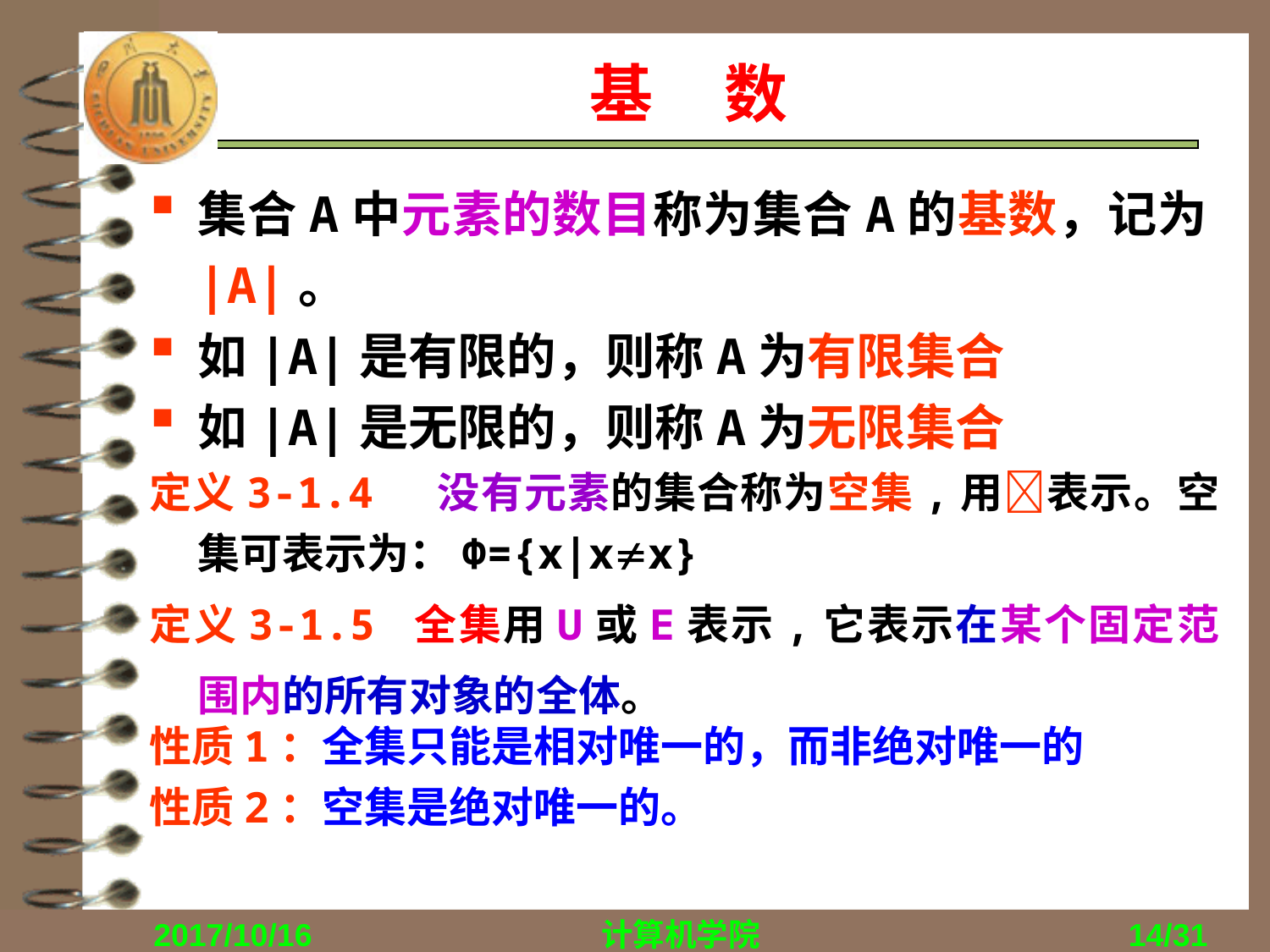

# 基     数
集合A中元素的数目称为集合A的基数，记为|A|。
如|A|是有限的，则称A为有限集合
如|A|是无限的，则称A为无限集合
定义3-1.4  没有元素的集合称为空集,用Φ表示。空集可表示为：Φ={x|x≠x}
定义3-1.5 全集用U或E表示,它表示在某个固定范围内的所有对象的全体。
性质1：全集只能是相对唯一的，而非绝对唯一的
性质2：空集是绝对唯一的。
2017/10/16
计算机学院
14/31